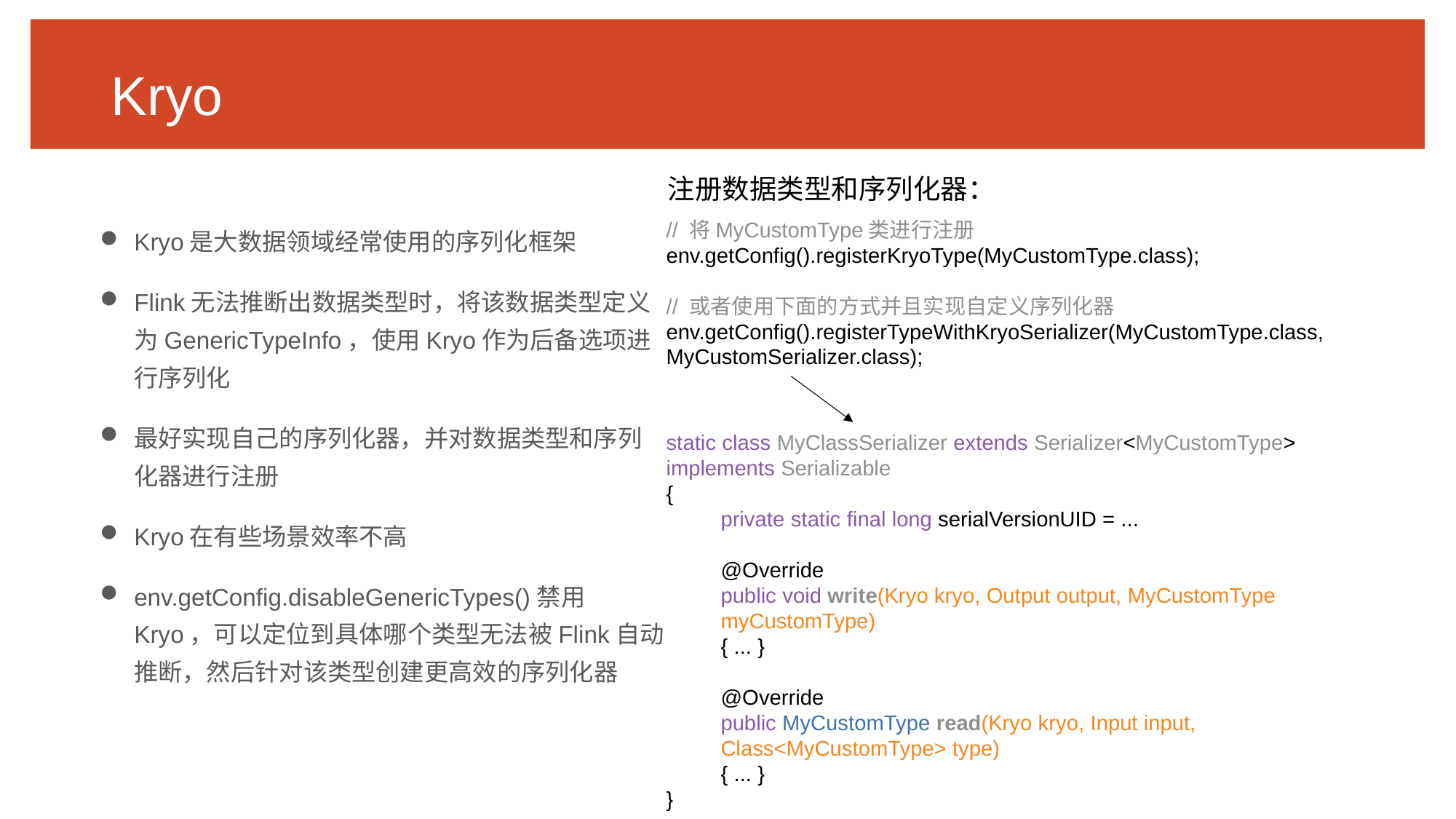

# Kryo
注册数据类型和序列化器：
// 将MyCustomType类进行注册 env.getConfig().registerKryoType(MyCustomType.class);

// 或者使用下面的方式并且实现自定义序列化器 env.getConfig().registerTypeWithKryoSerializer(MyCustomType.class, MyCustomSerializer.class);
Kryo是大数据领域经常使用的序列化框架
Flink无法推断出数据类型时，将该数据类型定义为GenericTypeInfo，使用Kryo作为后备选项进行序列化
最好实现自己的序列化器，并对数据类型和序列化器进行注册
Kryo在有些场景效率不高
env.getConfig.disableGenericTypes()禁用Kryo，可以定位到具体哪个类型无法被Flink自动推断，然后针对该类型创建更高效的序列化器
static class MyClassSerializer extends Serializer<MyCustomType> implements Serializable
{
private static final long serialVersionUID = ...

@Override
public void write(Kryo kryo, Output output, MyCustomType myCustomType)
{ ... }

@Override
public MyCustomType read(Kryo kryo, Input input, Class<MyCustomType> type)
{ ... }
}